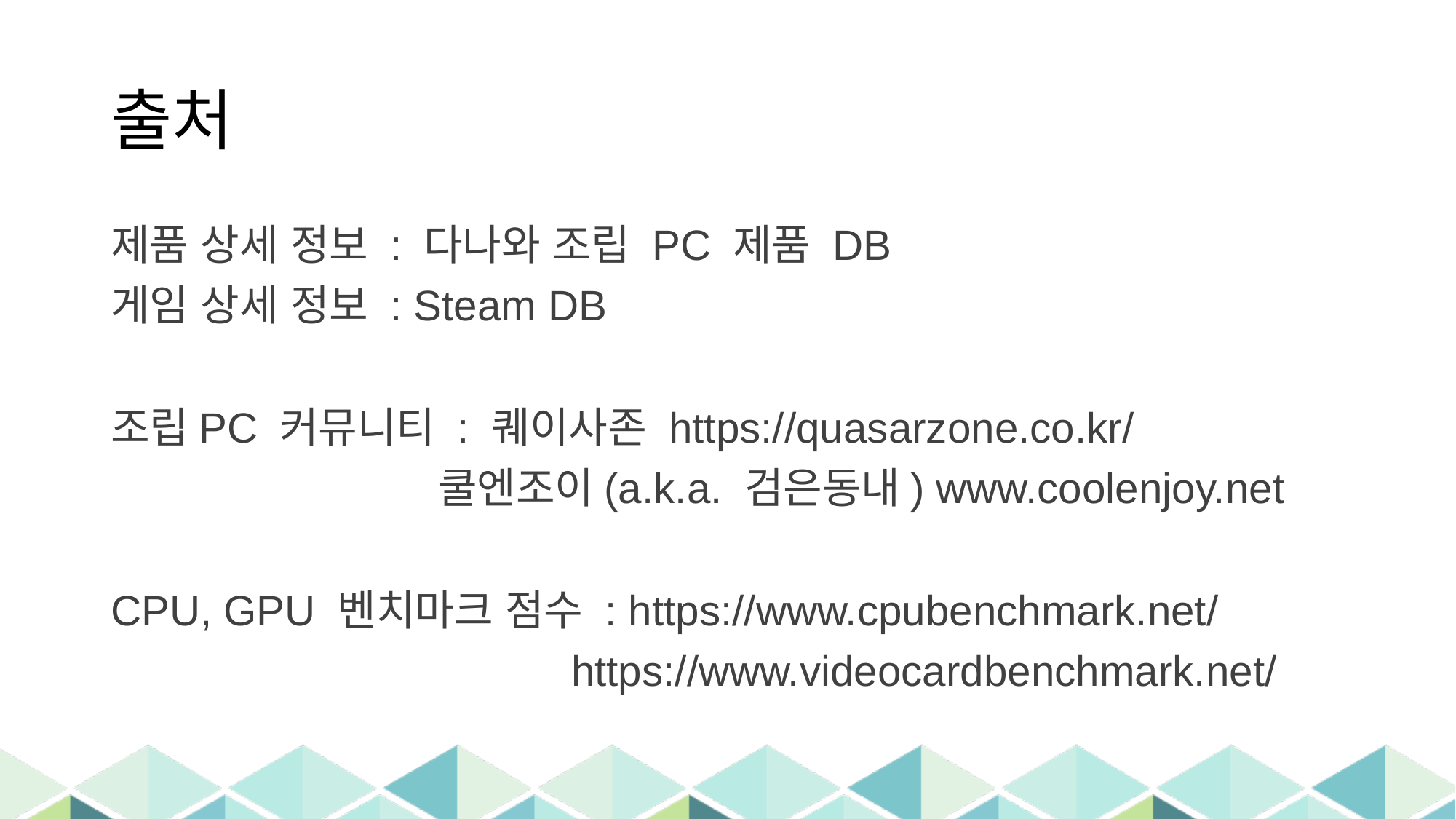

# 출처
제품 상세 정보 : 다나와 조립 PC 제품 DB
게임 상세 정보 : Steam DB

조립PC 커뮤니티 : 퀘이사존 https://quasarzone.co.kr/
			쿨엔조이(a.k.a. 검은동내) www.coolenjoy.net

CPU, GPU 벤치마크 점수 : https://www.cpubenchmark.net/
				  https://www.videocardbenchmark.net/